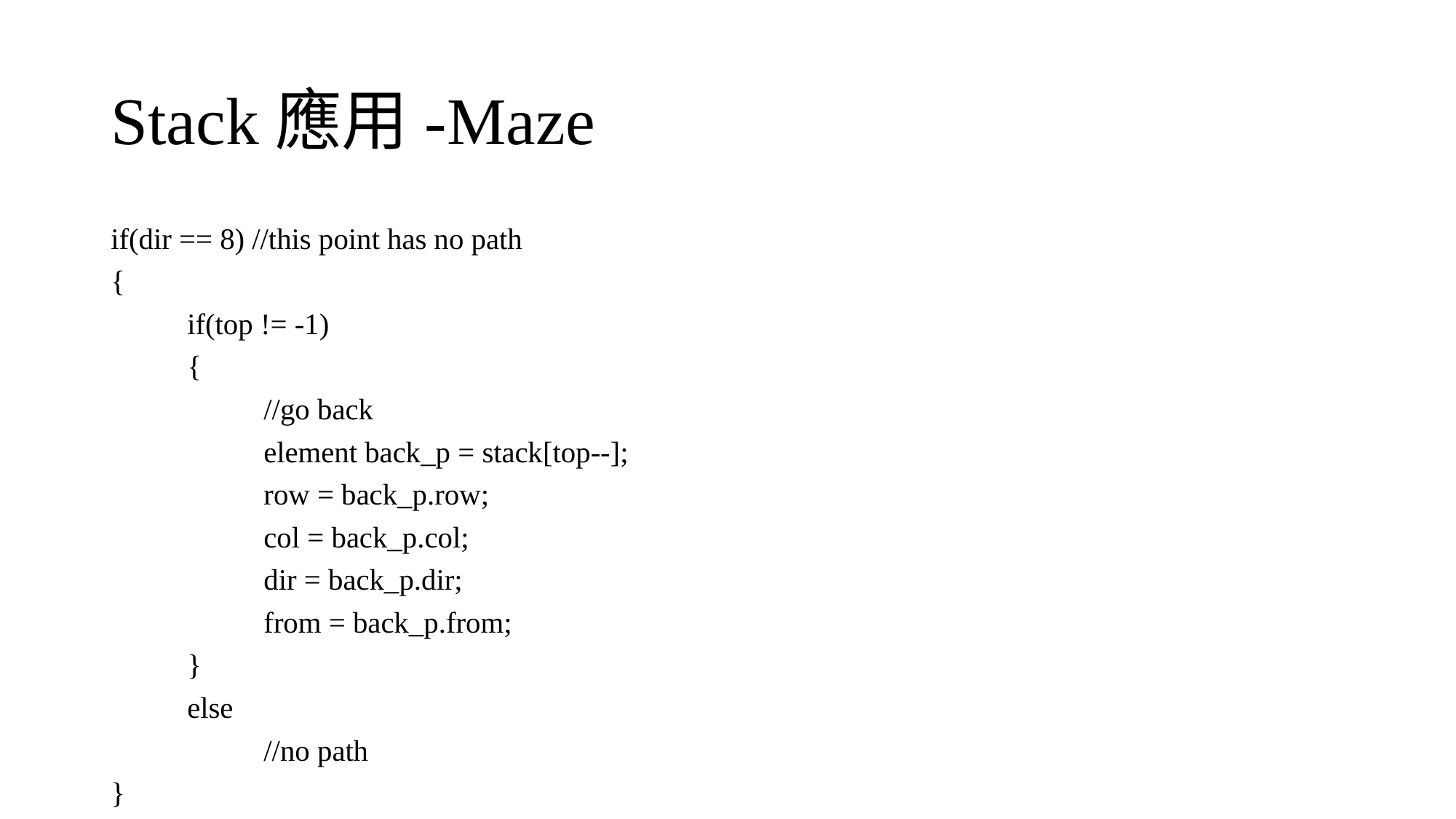

# Stack應用-Maze
if(dir == 8) //this point has no path
{
	if(top != -1)
	{
		//go back
		element back_p = stack[top--];
		row = back_p.row;
		col = back_p.col;
		dir = back_p.dir;
		from = back_p.from;
	}
	else
		//no path
}